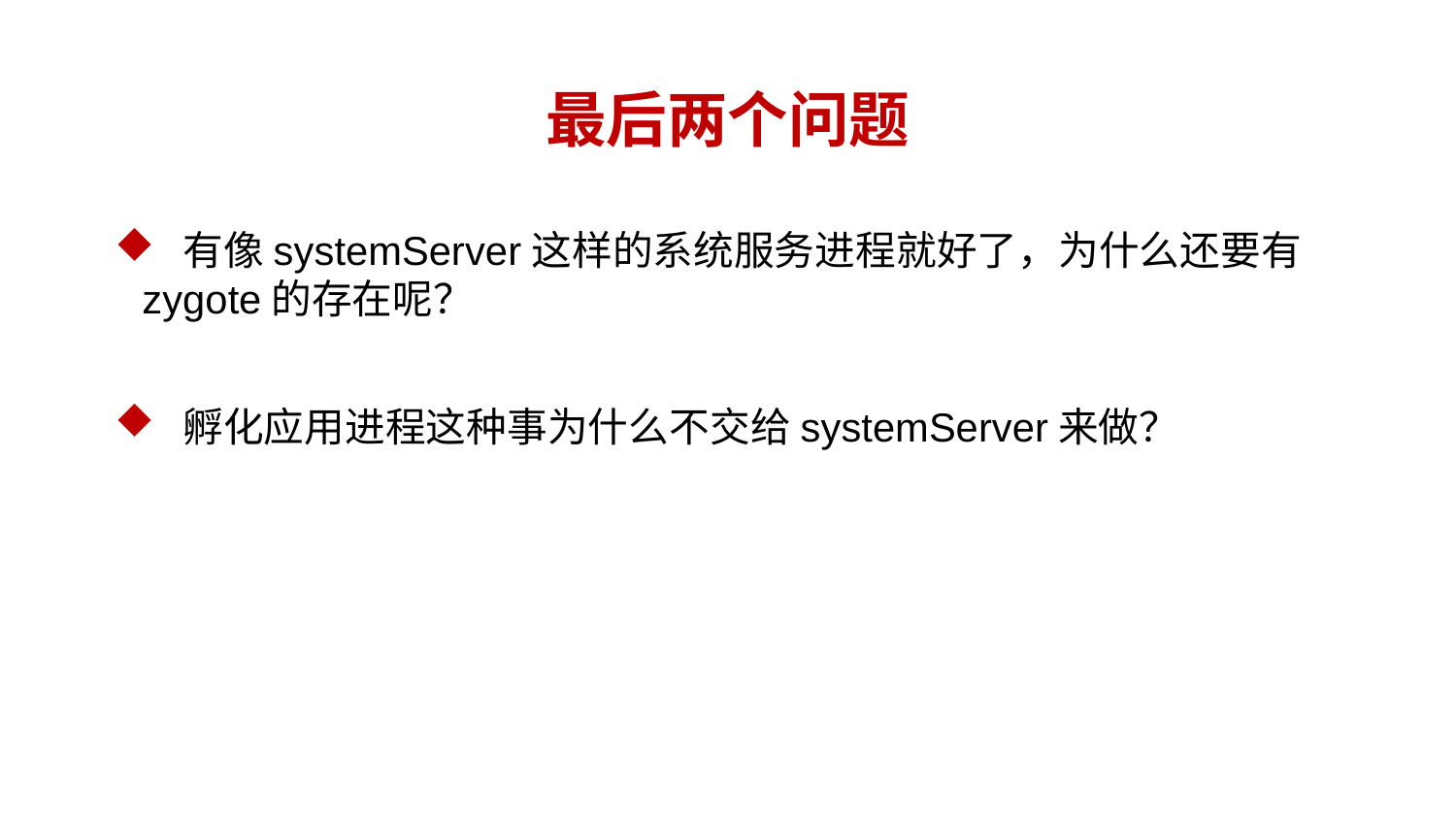

# 最后两个问题
  有像systemServer这样的系统服务进程就好了，为什么还要有zygote的存在呢？

  孵化应用进程这种事为什么不交给systemServer来做？